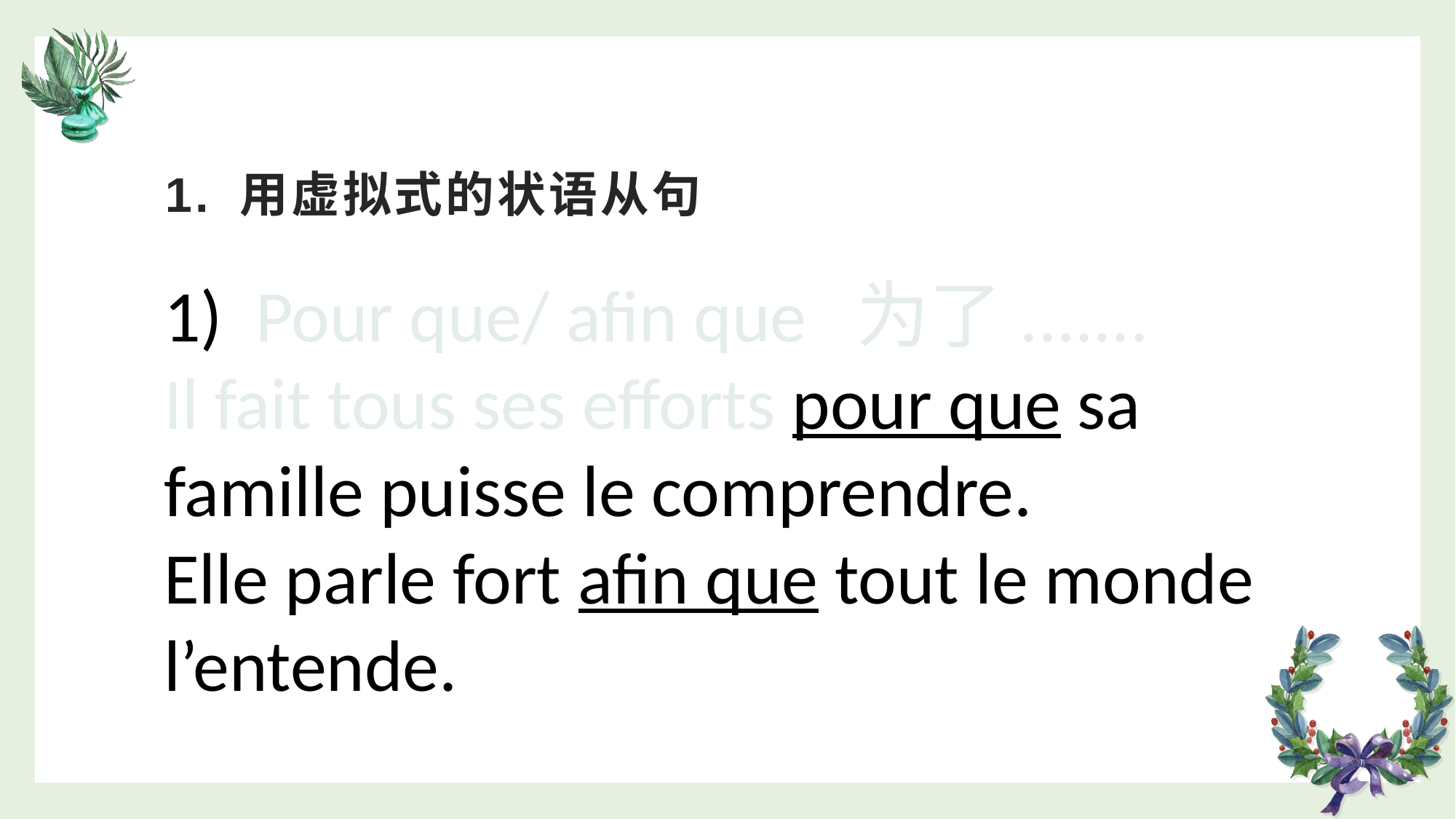

# 1. 用虚拟式的状语从句
1)  Pour que/ afin que  为了.......Il fait tous ses efforts pour que sa famille puisse le comprendre. Elle parle fort afin que tout le monde l’entende.